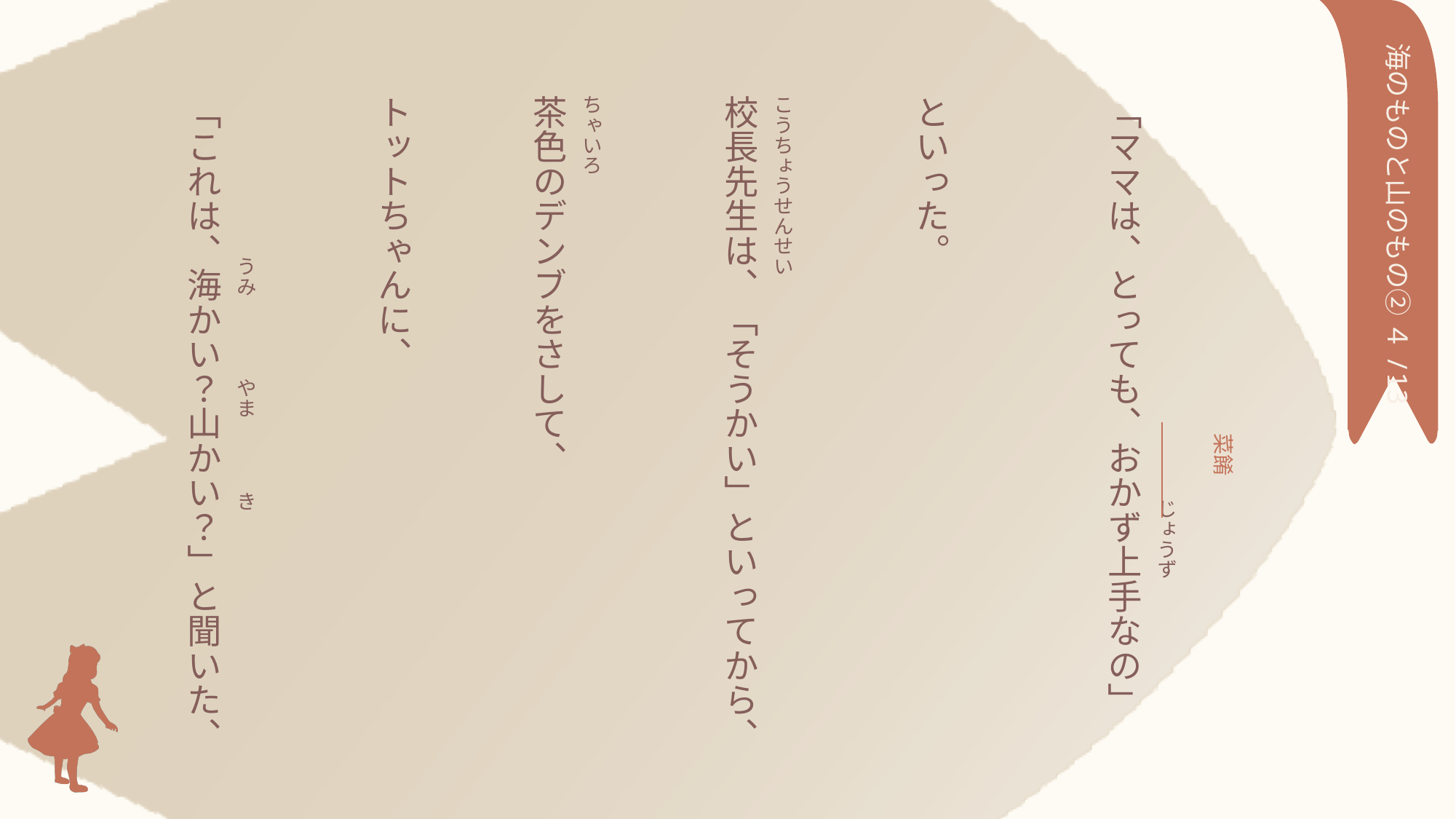

海のものと山のもの② ４/13
　　　　　　　　　　　　　　　　　　　　じょうず
「ママは、とっても、おかず上手なの」

といった。

こうちょうせんせい
校長先生は、「そうかい」といってから、

ちゃいろ
茶色のデンブをさして、

トットちゃんに、

　　　　　　　　うみ　　　　やま                き
「これは、海かい？山かい？」と聞いた、

菜餚